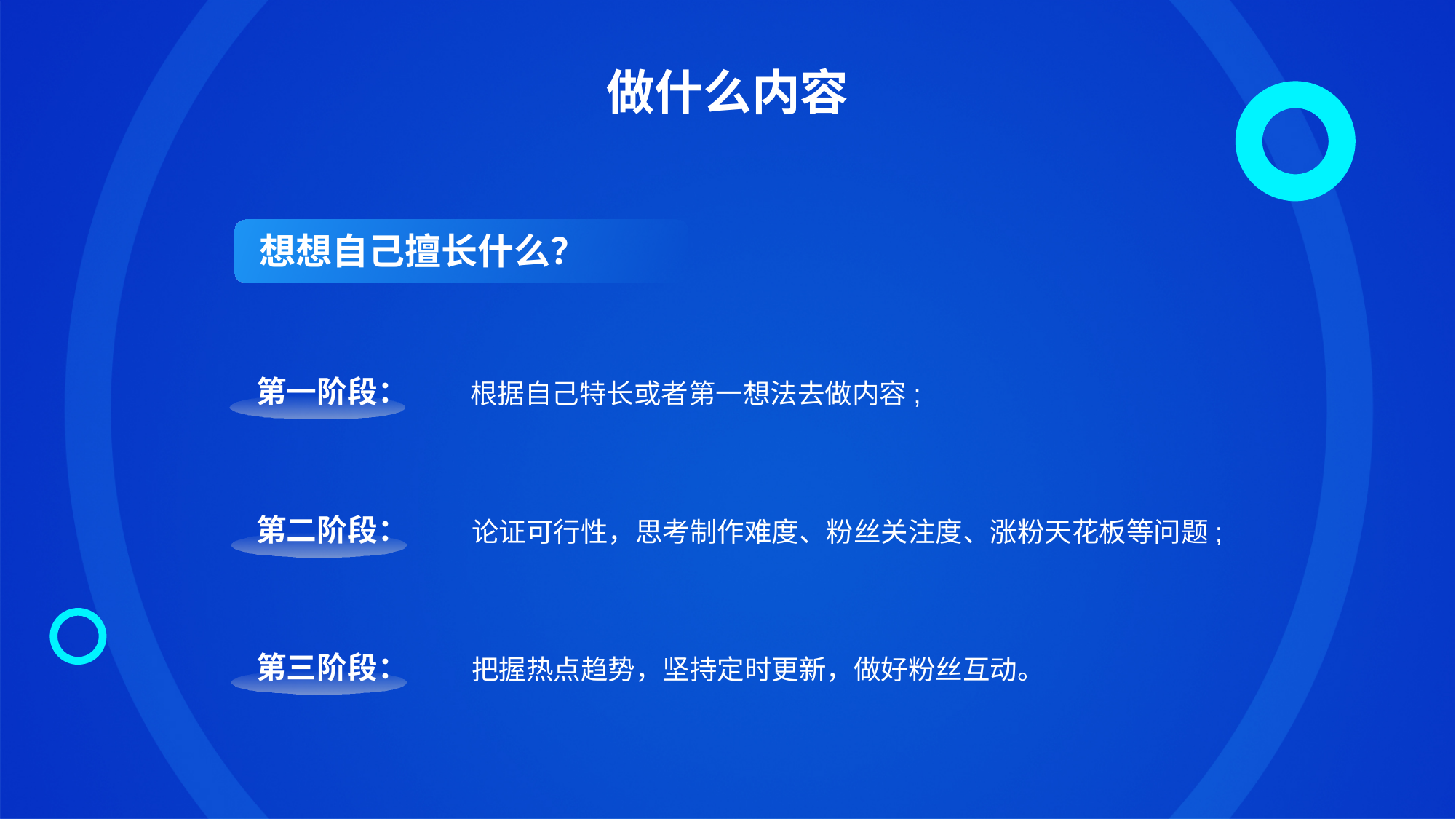

做什么内容

想想自己擅长什么？
第一阶段：

根据自己特长或者第一想法去做内容;
第二阶段：

论证可行性，思考制作难度、粉丝关注度、涨粉天花板等问题;

第三阶段：

把握热点趋势，坚持定时更新，做好粉丝互动。